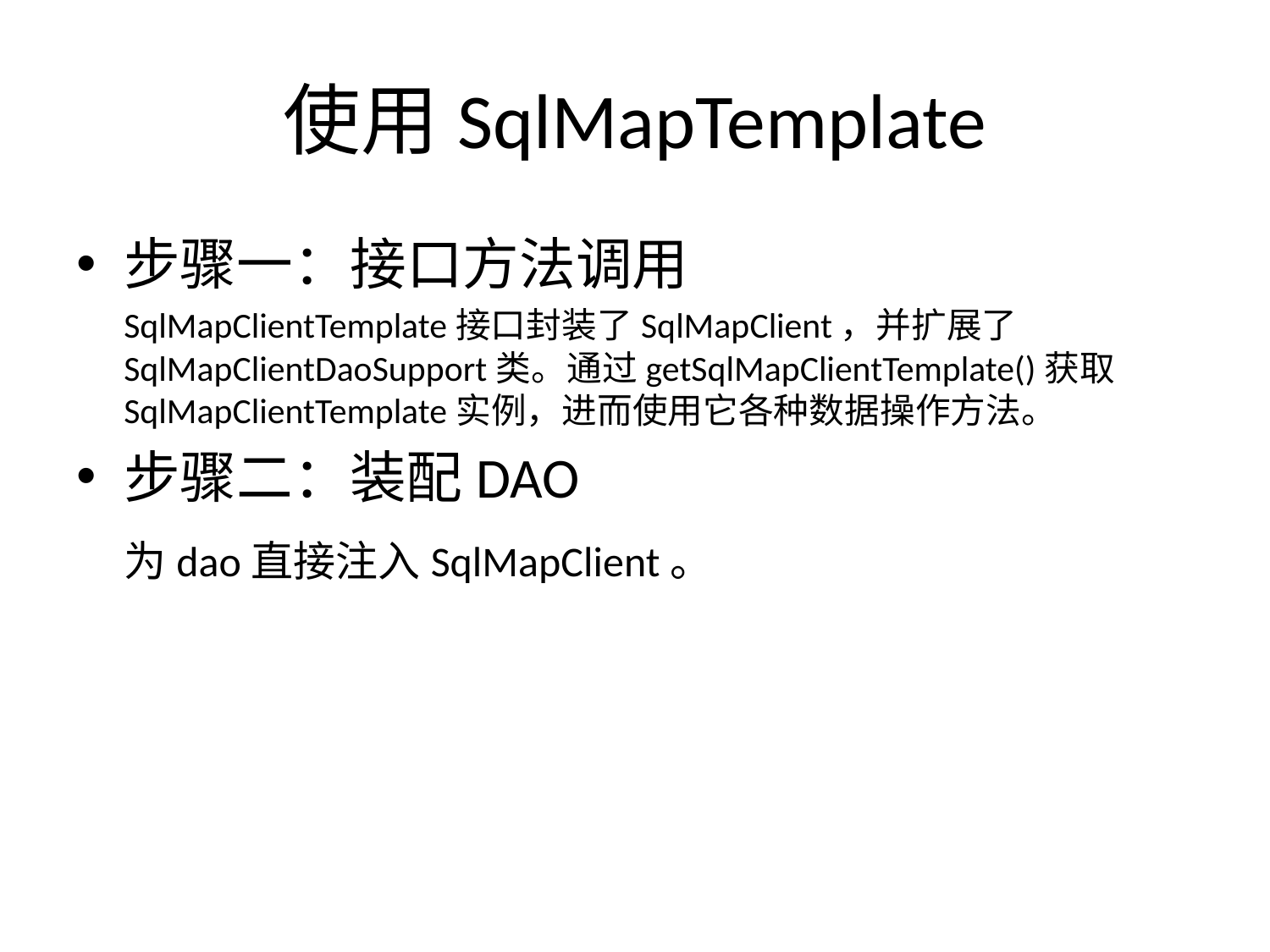

# 使用SqlMapTemplate
步骤一：接口方法调用
	SqlMapClientTemplate接口封装了SqlMapClient，并扩展了SqlMapClientDaoSupport类。通过getSqlMapClientTemplate()获取SqlMapClientTemplate实例，进而使用它各种数据操作方法。
步骤二：装配DAO
	为dao直接注入SqlMapClient。